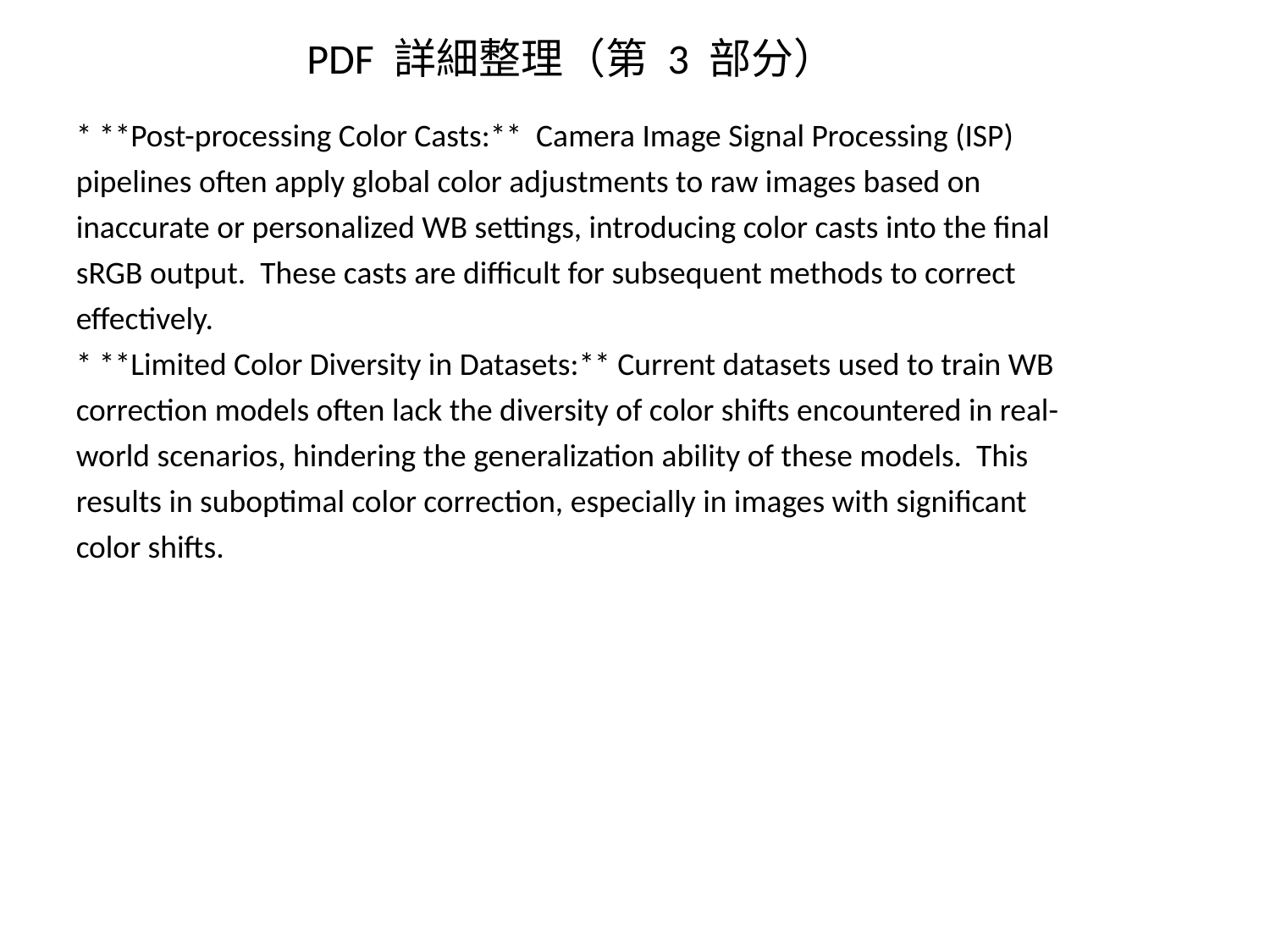

PDF 詳細整理（第 3 部分）

* **Post-processing Color Casts:**  Camera Image Signal Processing (ISP) pipelines often apply global color adjustments to raw images based on inaccurate or personalized WB settings, introducing color casts into the final sRGB output.  These casts are difficult for subsequent methods to correct effectively.
* **Limited Color Diversity in Datasets:** Current datasets used to train WB correction models often lack the diversity of color shifts encountered in real-world scenarios, hindering the generalization ability of these models.  This results in suboptimal color correction, especially in images with significant color shifts.